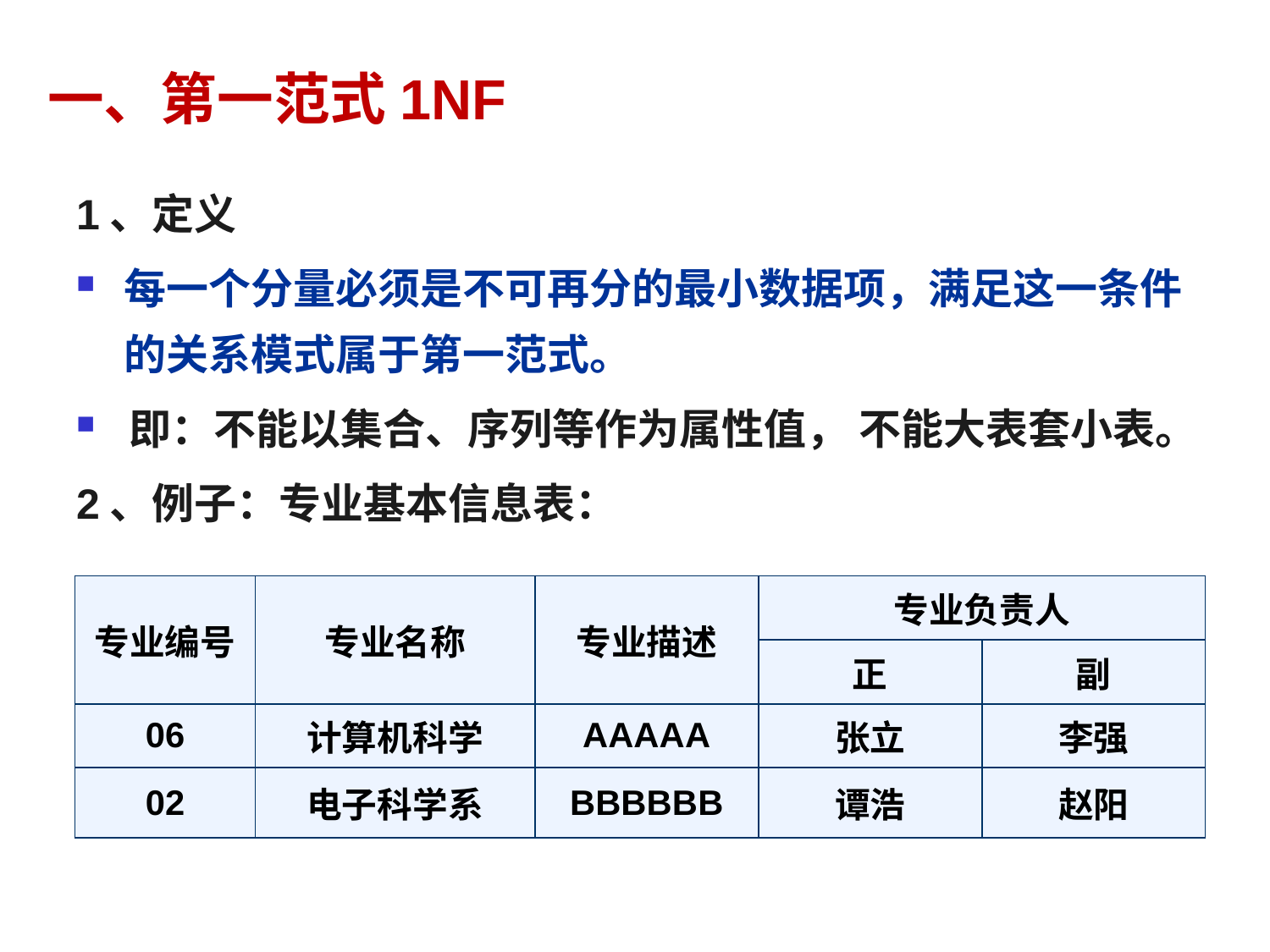

# 一、第一范式1NF
1、定义
每一个分量必须是不可再分的最小数据项，满足这一条件的关系模式属于第一范式。
即：不能以集合、序列等作为属性值， 不能大表套小表。
2、例子：专业基本信息表：
| 专业编号 | 专业名称 | 专业描述 | 专业负责人 |  |
| --- | --- | --- | --- | --- |
|  |  |  | 正 | 副 |
| 06 | 计算机科学 | AAAAA | 张立 | 李强 |
| 02 | 电子科学系 | BBBBBB | 谭浩 | 赵阳 |